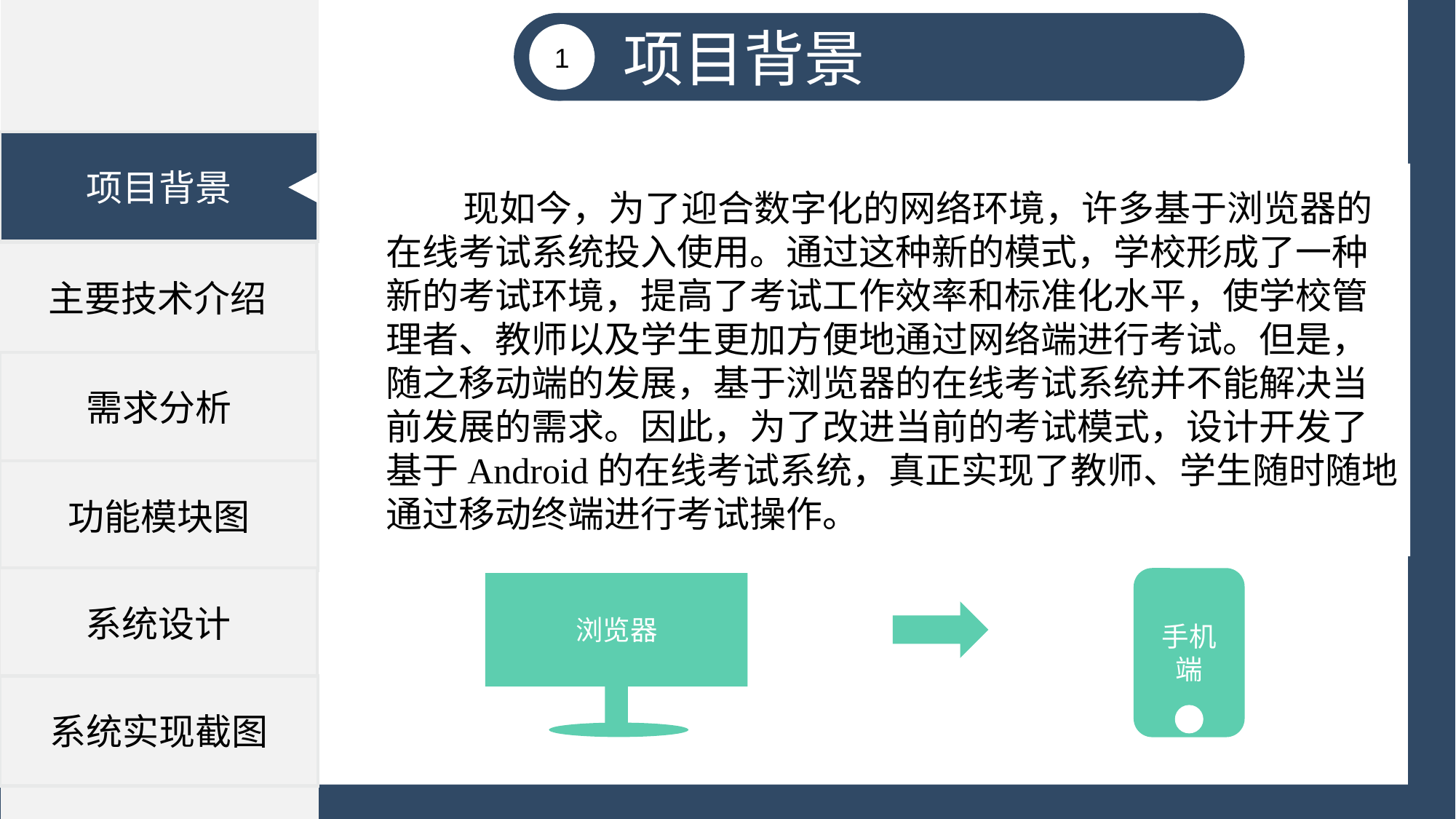

项目背景

需求分析
功能模块图
系统设计
系统实现截图
主要技术介绍

项目背景
1
现如今，为了迎合数字化的网络环境，许多基于浏览器的在线考试系统投入使用。通过这种新的模式，学校形成了一种新的考试环境，提高了考试工作效率和标准化水平，使学校管理者、教师以及学生更加方便地通过网络端进行考试。但是，随之移动端的发展，基于浏览器的在线考试系统并不能解决当前发展的需求。因此，为了改进当前的考试模式，设计开发了基于Android的在线考试系统，真正实现了教师、学生随时随地通过移动终端进行考试操作。
手机端
浏览器